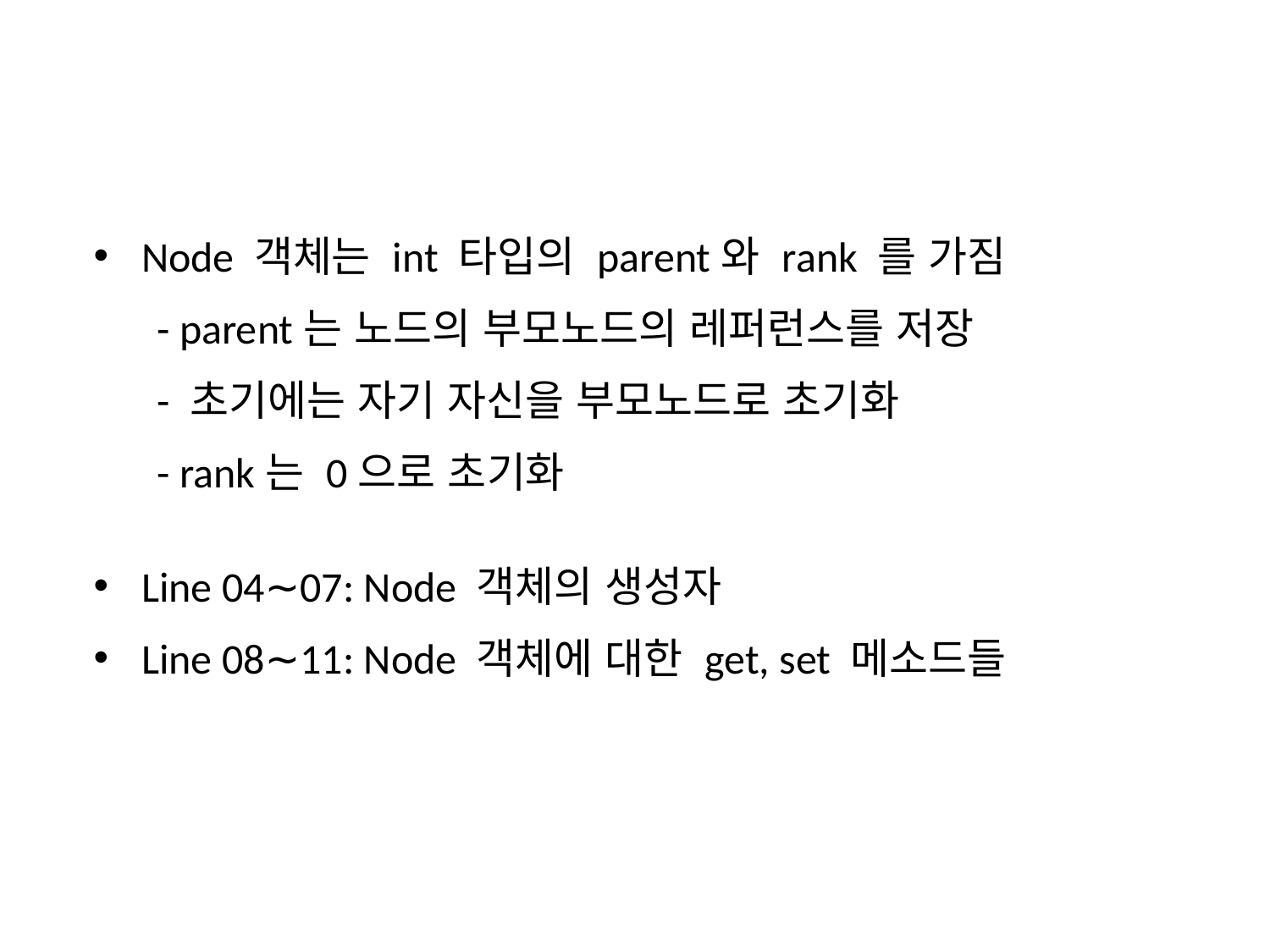

Node 객체는 int 타입의 parent와 rank 를 가짐
- parent는 노드의 부모노드의 레퍼런스를 저장
- 초기에는 자기 자신을 부모노드로 초기화
- rank는 0으로 초기화
Line 04∼07: Node 객체의 생성자
Line 08∼11: Node 객체에 대한 get, set 메소드들